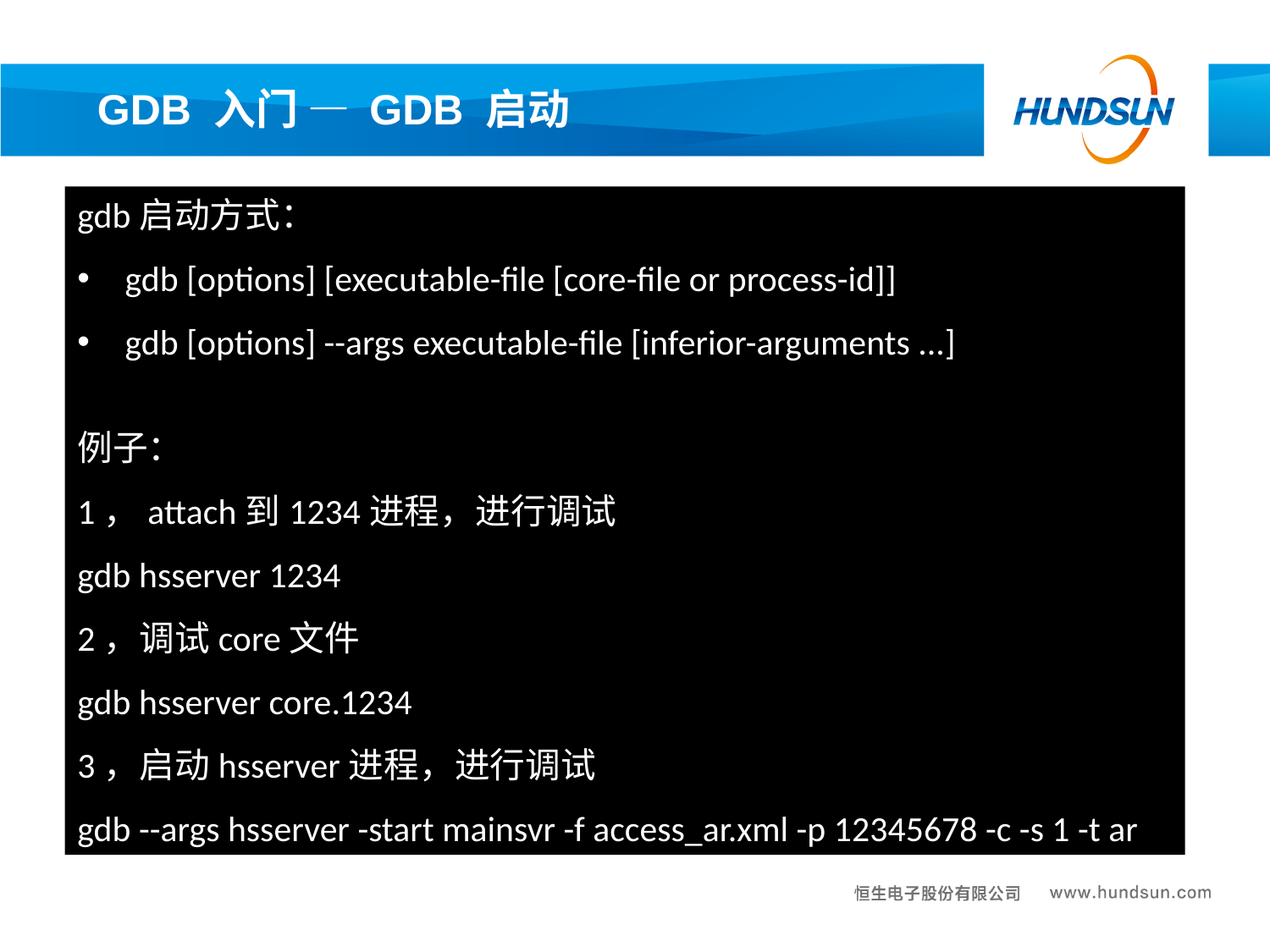

GDB 入门 — GDB 启动
gdb启动方式：
gdb [options] [executable-file [core-file or process-id]]
gdb [options] --args executable-file [inferior-arguments ...]

例子：
1，attach到1234进程，进行调试
gdb hsserver 1234
2，调试core文件
gdb hsserver core.1234
3，启动hsserver进程，进行调试
gdb --args hsserver -start mainsvr -f access_ar.xml -p 12345678 -c -s 1 -t ar